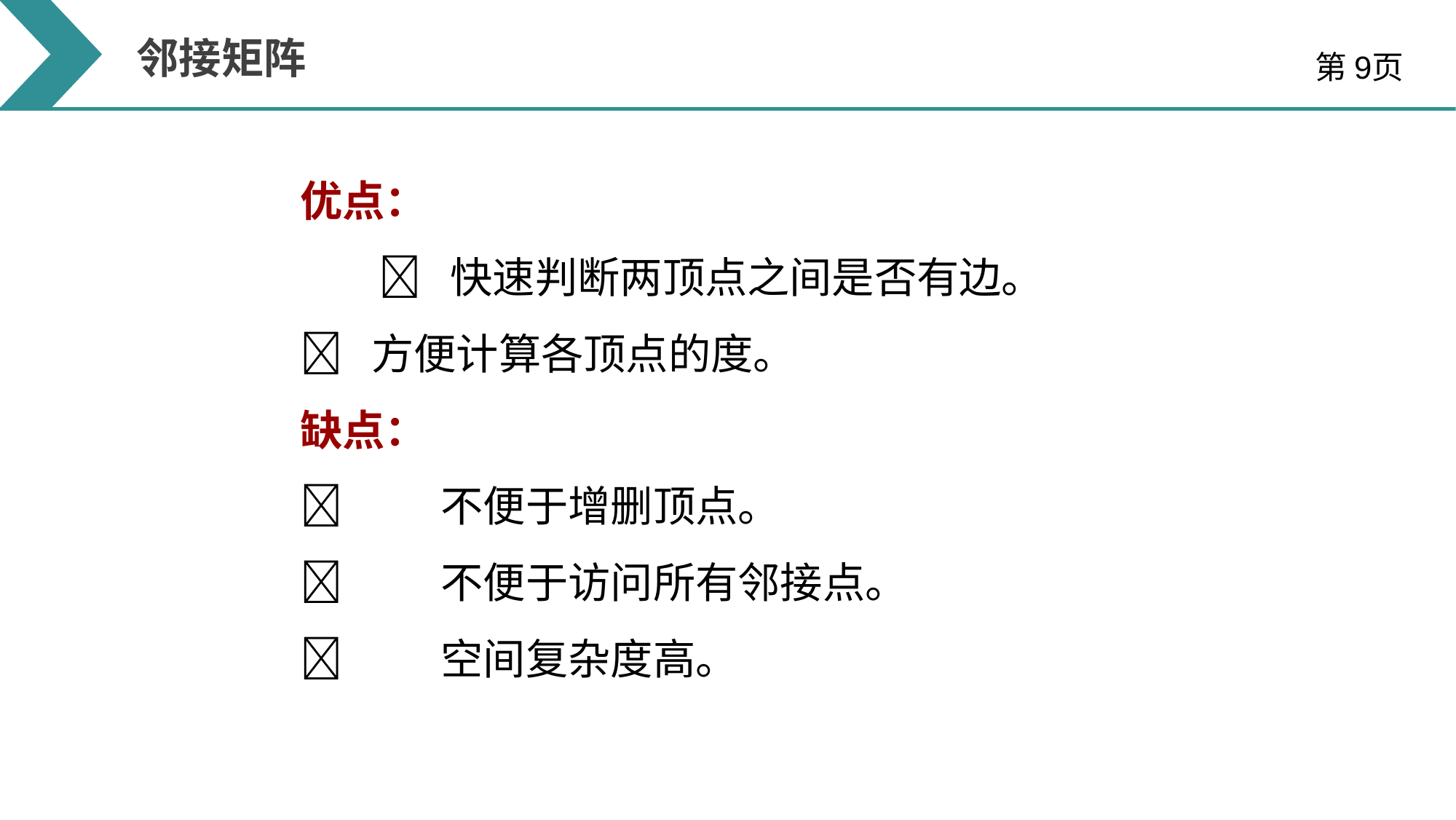

邻接矩阵
第9页
优点：
    •  快速判断两顶点之间是否有边。
•  方便计算各顶点的度。
缺点：
•	不便于增删顶点。
•	不便于访问所有邻接点。
•	空间复杂度高。